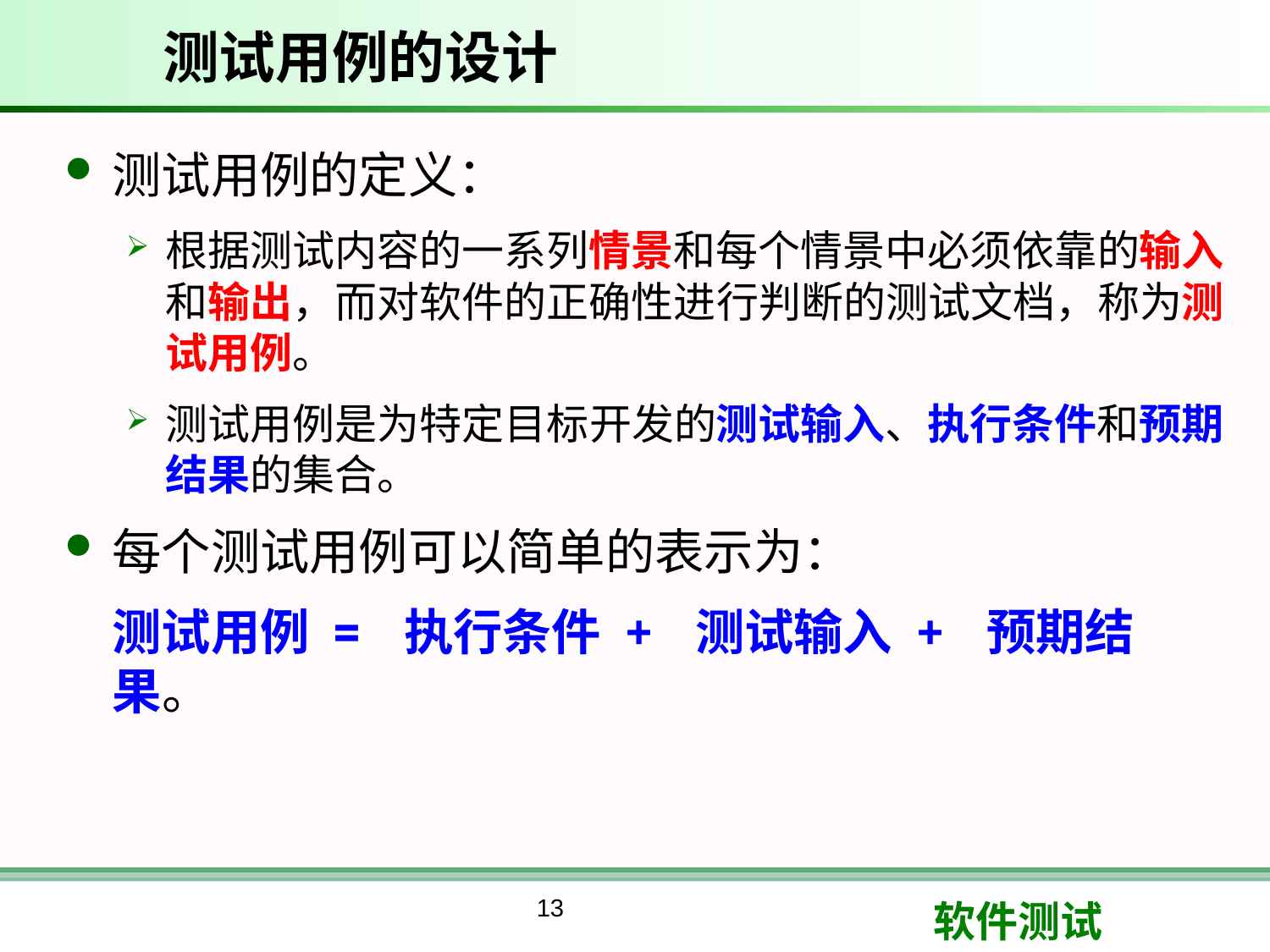

# 测试用例的设计
测试用例的定义：
根据测试内容的一系列情景和每个情景中必须依靠的输入和输出，而对软件的正确性进行判断的测试文档，称为测试用例。
测试用例是为特定目标开发的测试输入、执行条件和预期结果的集合。
每个测试用例可以简单的表示为：
	测试用例 = 执行条件 + 测试输入 + 预期结果。

13